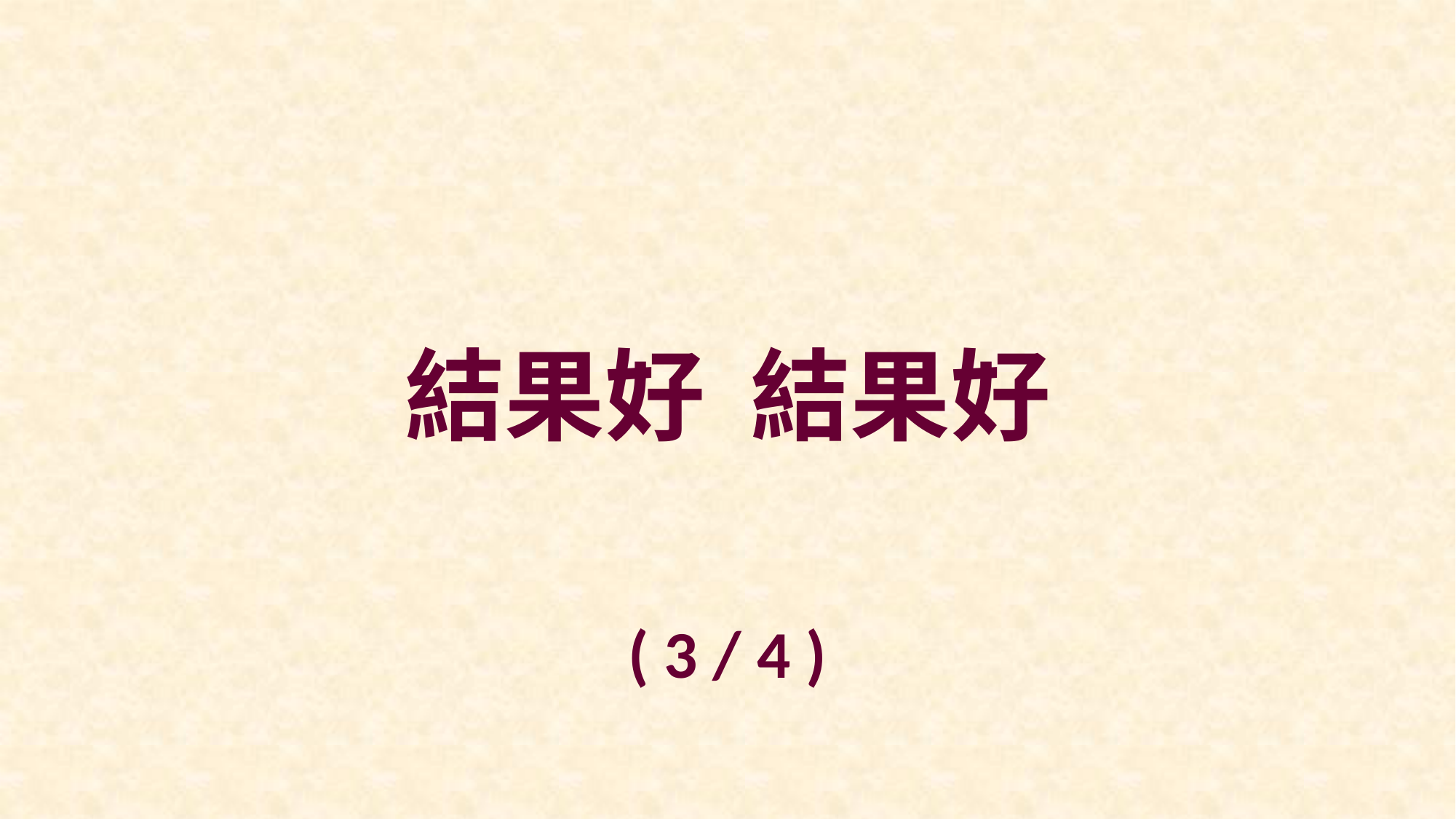

結果好  結果好
( 3 / 4 )